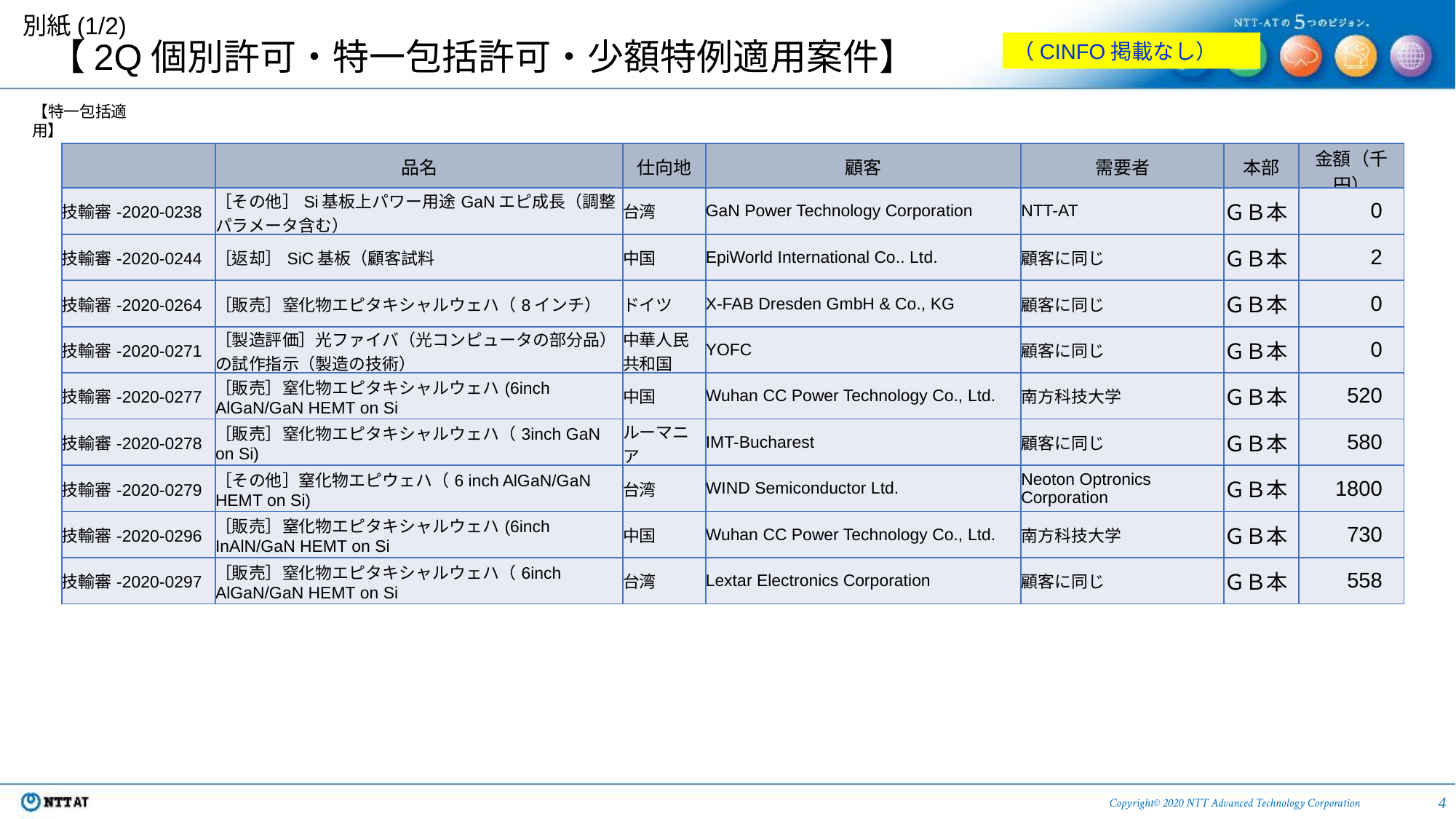

別紙(1/2)
#
【2Q個別許可・特一包括許可・少額特例適用案件】
（CINFO掲載なし）
【特一包括適用】
|  | 品名 | 仕向地 | 顧客 | 需要者 | 本部 | 金額（千円） |
| --- | --- | --- | --- | --- | --- | --- |
| 技輸審-2020-0238 | ［その他］Si基板上パワー用途GaNエピ成長（調整パラメータ含む） | 台湾 | GaN Power Technology Corporation | NTT-AT | ＧＢ本 | 0 |
| 技輸審-2020-0244 | ［返却］SiC基板（顧客試料 | 中国 | EpiWorld International Co.. Ltd. | 顧客に同じ | ＧＢ本 | 2 |
| 技輸審-2020-0264 | ［販売］窒化物エピタキシャルウェハ（8インチ） | ドイツ | X-FAB Dresden GmbH & Co., KG | 顧客に同じ | ＧＢ本 | 0 |
| 技輸審-2020-0271 | ［製造評価］光ファイバ（光コンピュータの部分品）の試作指示（製造の技術） | 中華人民共和国 | YOFC | 顧客に同じ | ＧＢ本 | 0 |
| 技輸審-2020-0277 | ［販売］窒化物エピタキシャルウェハ(6inch AlGaN/GaN HEMT on Si | 中国 | Wuhan CC Power Technology Co., Ltd. | 南方科技大学 | ＧＢ本 | 520 |
| 技輸審-2020-0278 | ［販売］窒化物エピタキシャルウェハ（3inch GaN on Si) | ルーマニア | IMT-Bucharest | 顧客に同じ | ＧＢ本 | 580 |
| 技輸審-2020-0279 | ［その他］窒化物エピウェハ（6 inch AlGaN/GaN HEMT on Si) | 台湾 | WIND Semiconductor Ltd. | Neoton Optronics Corporation | ＧＢ本 | 1800 |
| 技輸審-2020-0296 | ［販売］窒化物エピタキシャルウェハ(6inch InAlN/GaN HEMT on Si | 中国 | Wuhan CC Power Technology Co., Ltd. | 南方科技大学 | ＧＢ本 | 730 |
| 技輸審-2020-0297 | ［販売］窒化物エピタキシャルウェハ（6inch AlGaN/GaN HEMT on Si | 台湾 | Lextar Electronics Corporation | 顧客に同じ | ＧＢ本 | 558 |